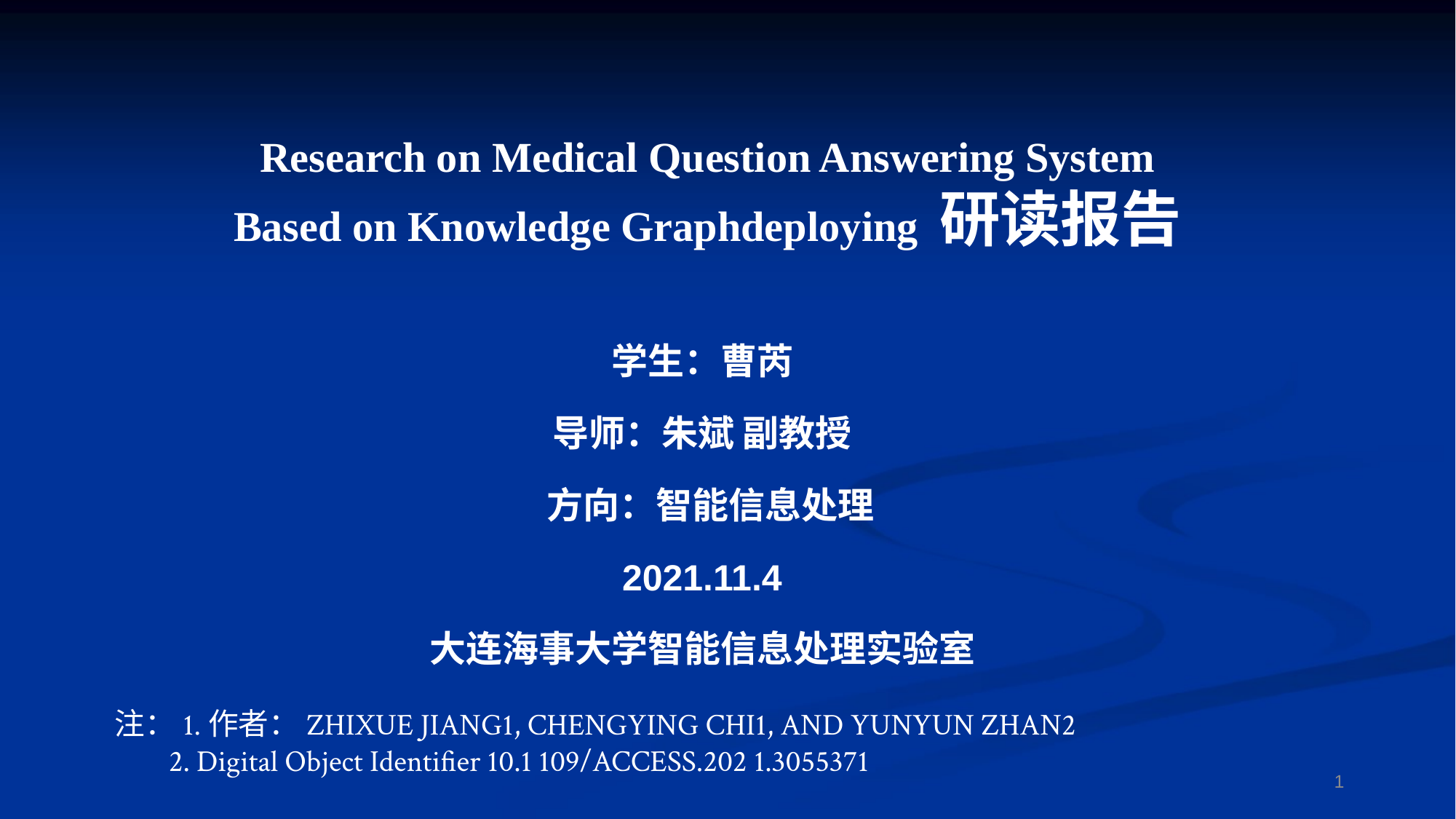

Research on Medical Question Answering System
Based on Knowledge Graphdeploying 研读报告
学生：曹芮
导师：朱斌 副教授
 方向：智能信息处理
2021.11.4
大连海事大学智能信息处理实验室
注：1.作者：ZHIXUE JIANG1, CHENGYING CHI1, AND YUNYUN ZHAN2
        2. Digital Object Identifier 10.1 109/ACCESS.202 1.3055371
1